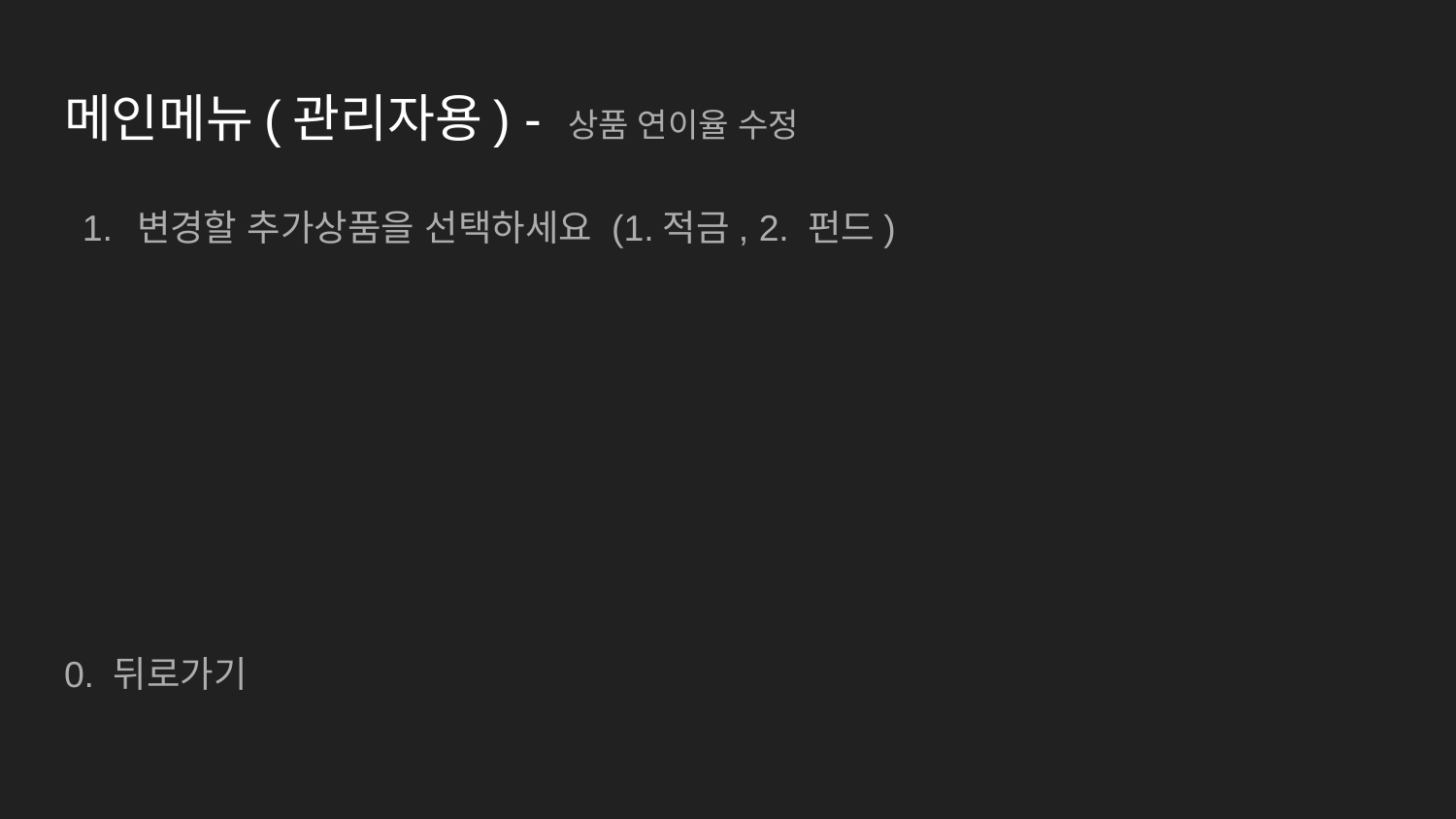

# 메인메뉴(관리자용) - 상품 연이율 수정
변경할 추가상품을 선택하세요 (1.적금, 2. 펀드)

0. 뒤로가기